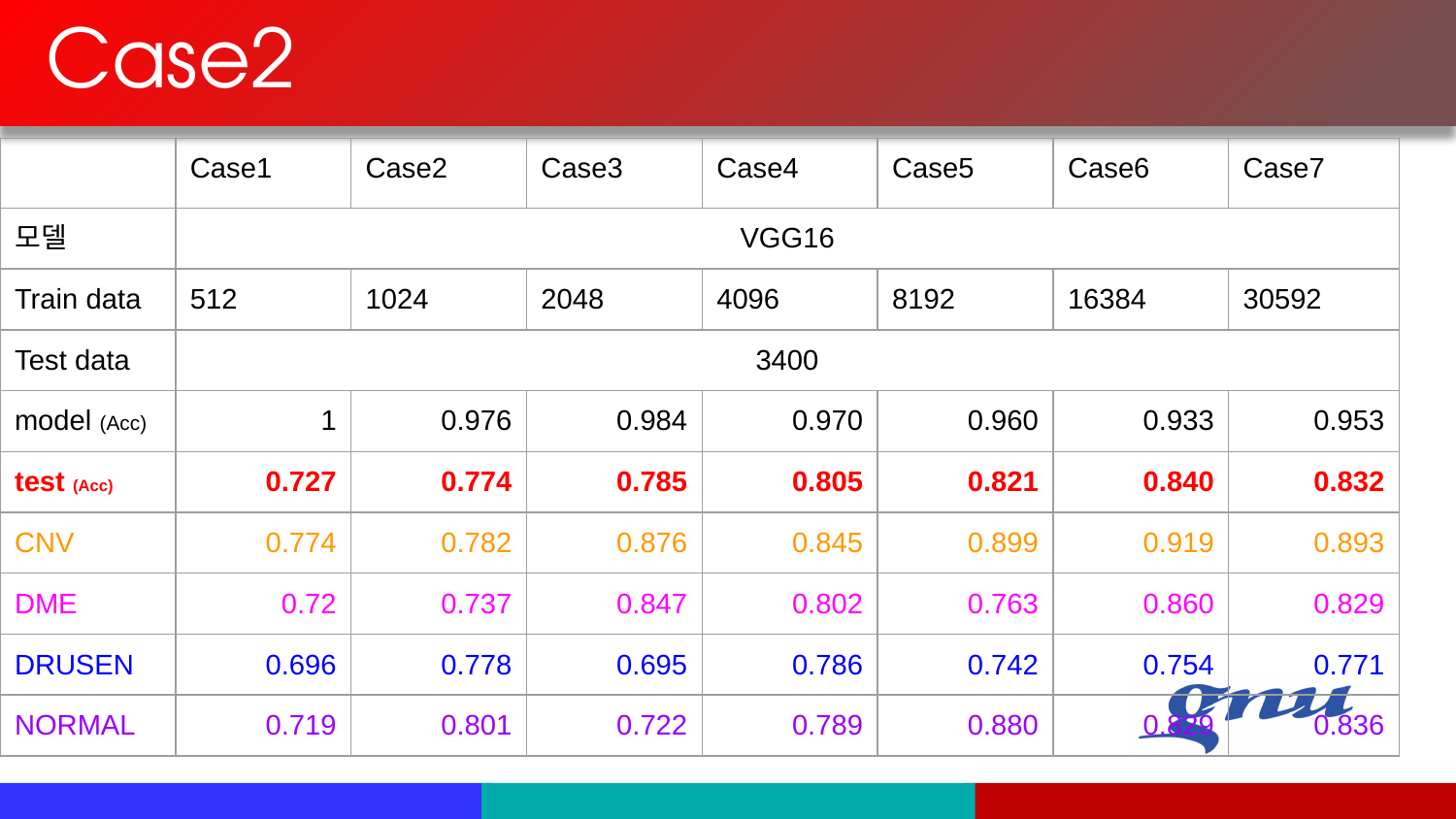

# Case2
|  | Case1 | Case2 | Case3 | Case4 | Case5 | Case6 | Case7 |
| --- | --- | --- | --- | --- | --- | --- | --- |
| 모델 | VGG16 |  |  |  |  |  |  |
| Train data | 512 | 1024 | 2048 | 4096 | 8192 | 16384 | 30592 |
| Test data | 3400 |  |  |  |  |  |  |
| model (Acc) | 1 | 0.976 | 0.984 | 0.970 | 0.960 | 0.933 | 0.953 |
| test (Acc) | 0.727 | 0.774 | 0.785 | 0.805 | 0.821 | 0.840 | 0.832 |
| CNV | 0.774 | 0.782 | 0.876 | 0.845 | 0.899 | 0.919 | 0.893 |
| DME | 0.72 | 0.737 | 0.847 | 0.802 | 0.763 | 0.860 | 0.829 |
| DRUSEN | 0.696 | 0.778 | 0.695 | 0.786 | 0.742 | 0.754 | 0.771 |
| NORMAL | 0.719 | 0.801 | 0.722 | 0.789 | 0.880 | 0.829 | 0.836 |